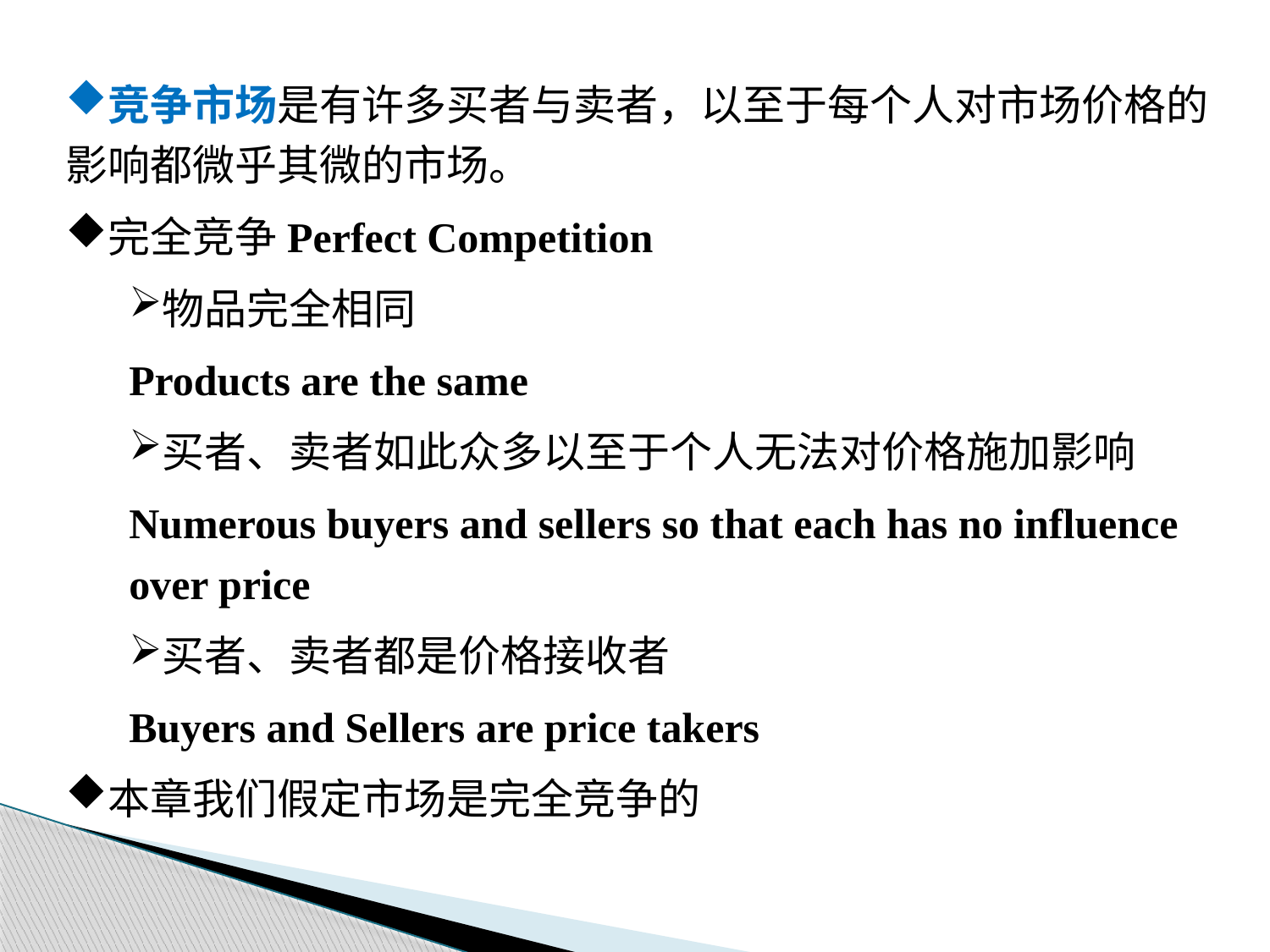

竞争市场是有许多买者与卖者，以至于每个人对市场价格的影响都微乎其微的市场。
完全竞争Perfect Competition
物品完全相同
Products are the same
买者、卖者如此众多以至于个人无法对价格施加影响
Numerous buyers and sellers so that each has no influence over price
买者、卖者都是价格接收者
Buyers and Sellers are price takers
本章我们假定市场是完全竞争的